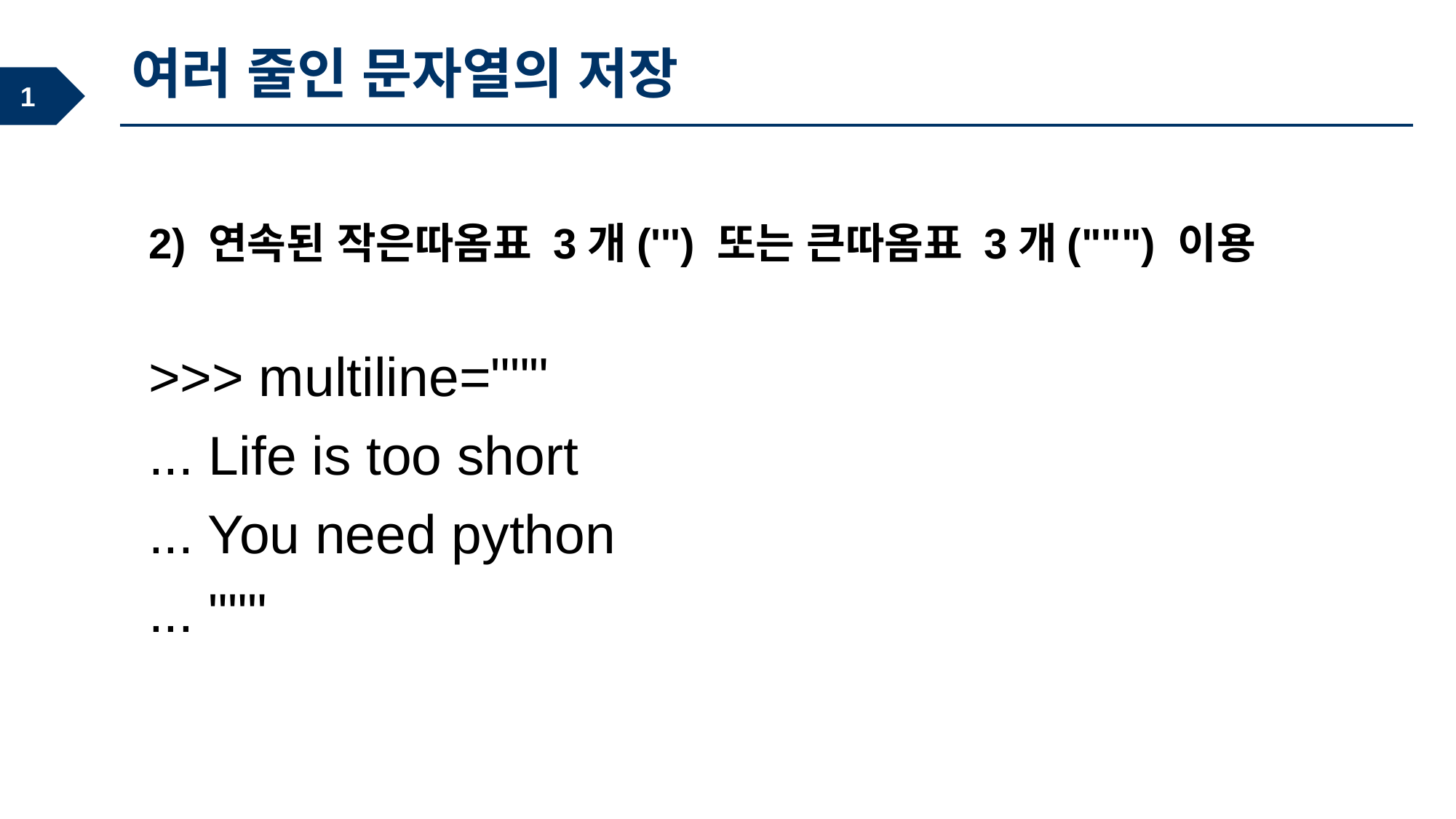

여러 줄인 문자열의 저장
2) 연속된 작은따옴표 3개(''') 또는 큰따옴표 3개(""") 이용

>>> multiline="""
... Life is too short
... You need python
... """